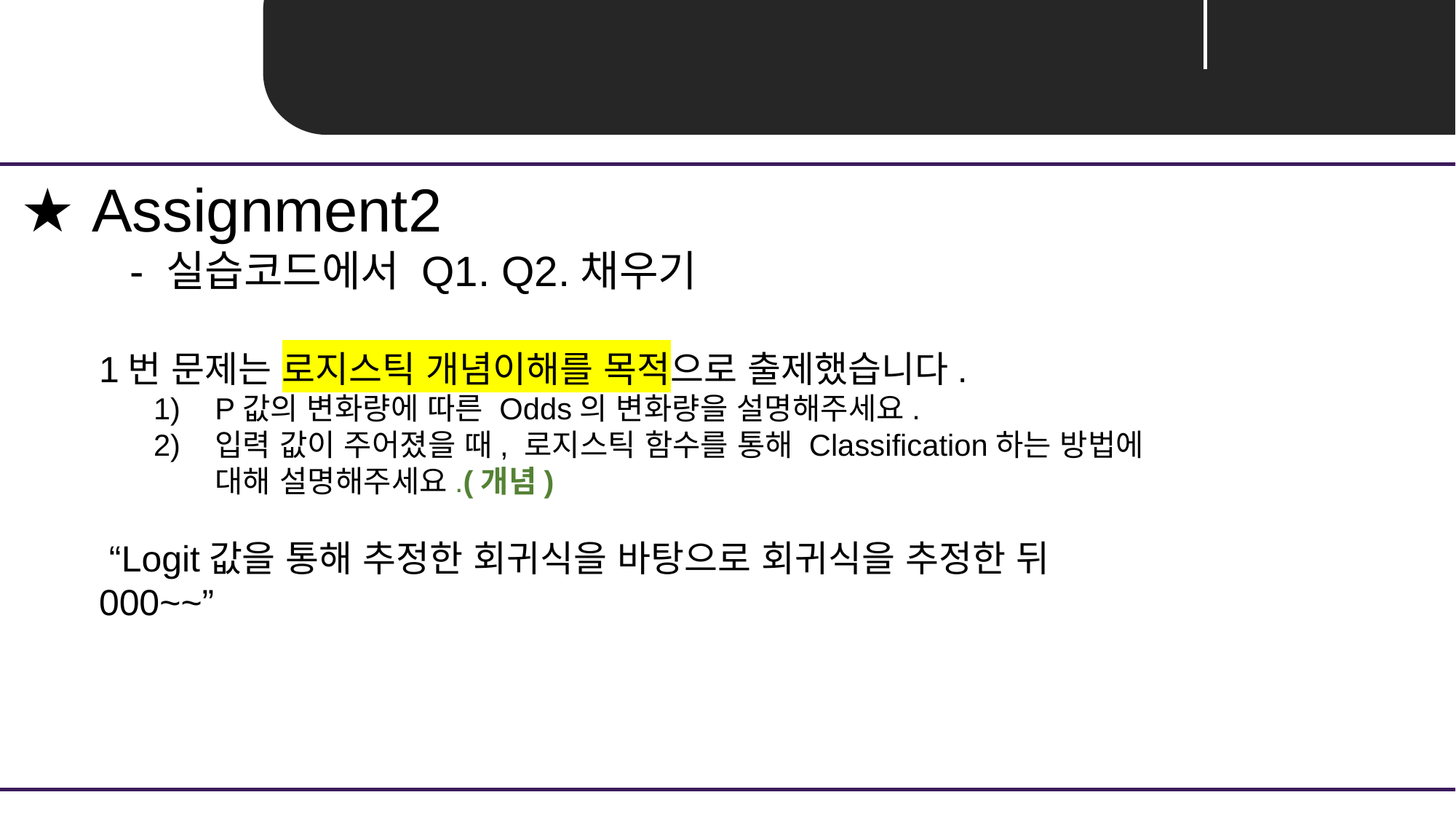

과제  01 ㅣ  로지스틱 개념 이해하기
★ Assignment2
	- 실습코드에서 Q1. Q2.채우기
1번 문제는 로지스틱 개념이해를 목적으로 출제했습니다.
P값의 변화량에 따른 Odds의 변화량을 설명해주세요.
입력 값이 주어졌을 때, 로지스틱 함수를 통해 Classification하는 방법에 대해 설명해주세요.(개념)

 “Logit값을 통해 추정한 회귀식을 바탕으로 회귀식을 추정한 뒤 000~~”